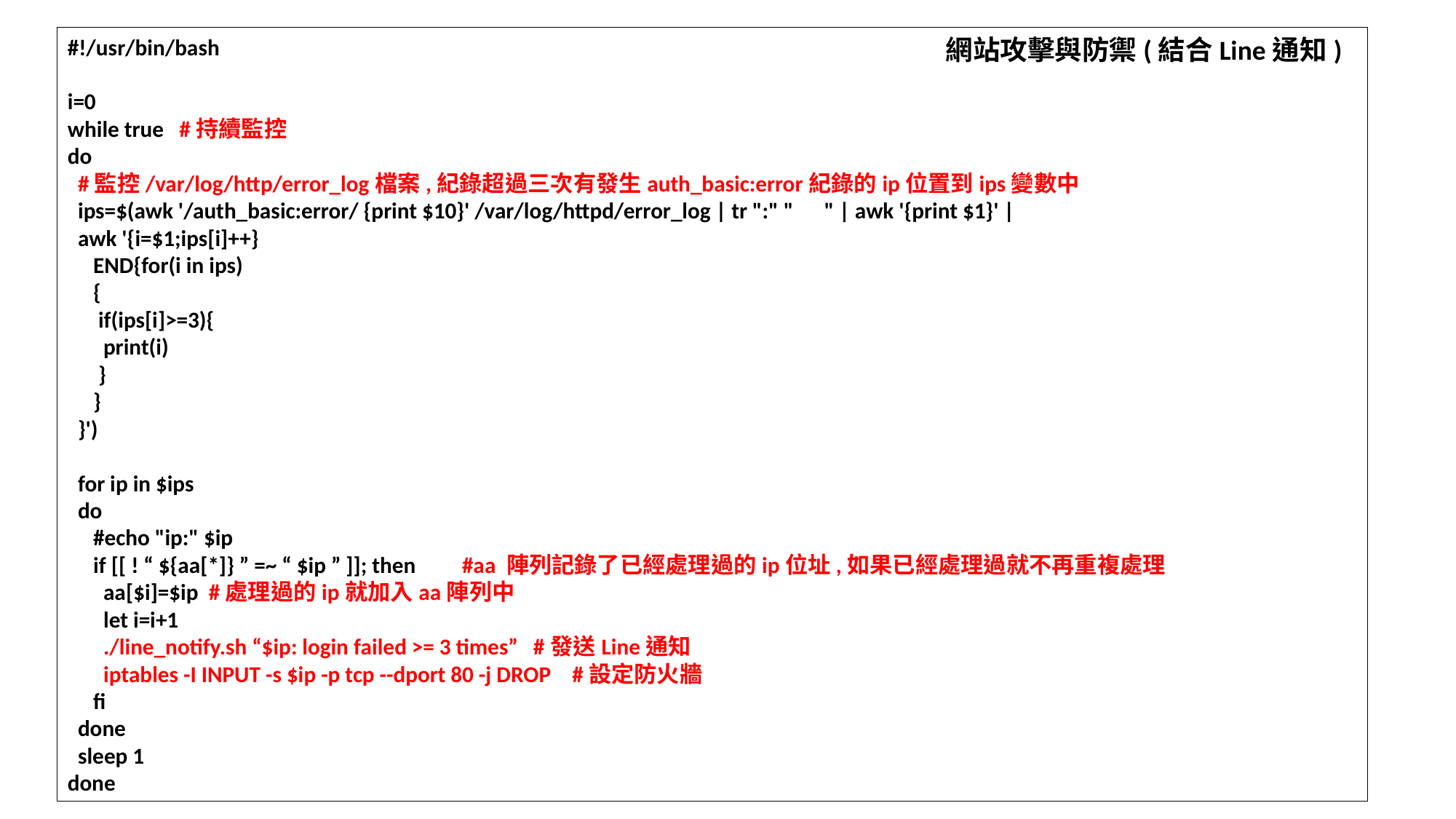

#!/usr/bin/bash

i=0
while true   #持續監控
do
  #監控/var/log/http/error_log檔案,紀錄超過三次有發生auth_basic:error紀錄的ip位置到ips變數中
  ips=$(awk '/auth_basic:error/ {print $10}' /var/log/httpd/error_log | tr ":" "      " | awk '{print $1}' |
  awk '{i=$1;ips[i]++}
     END{for(i in ips)
     {
      if(ips[i]>=3){
       print(i)
      }
     }
  }')

  for ip in $ips
  do
     #echo "ip:" $ip
     if [[ ! “ ${aa[*]} ” =~ “ $ip ” ]]; then         #aa 陣列記錄了已經處理過的ip位址,如果已經處理過就不再重複處理
       aa[$i]=$ip  #處理過的ip就加入aa陣列中
       let i=i+1
       ./line_notify.sh “$ip: login failed >= 3 times”   #發送Line通知
       iptables -I INPUT -s $ip -p tcp --dport 80 -j DROP    #設定防火牆
     fi
  done
  sleep 1
done
網站攻擊與防禦(結合Line通知)